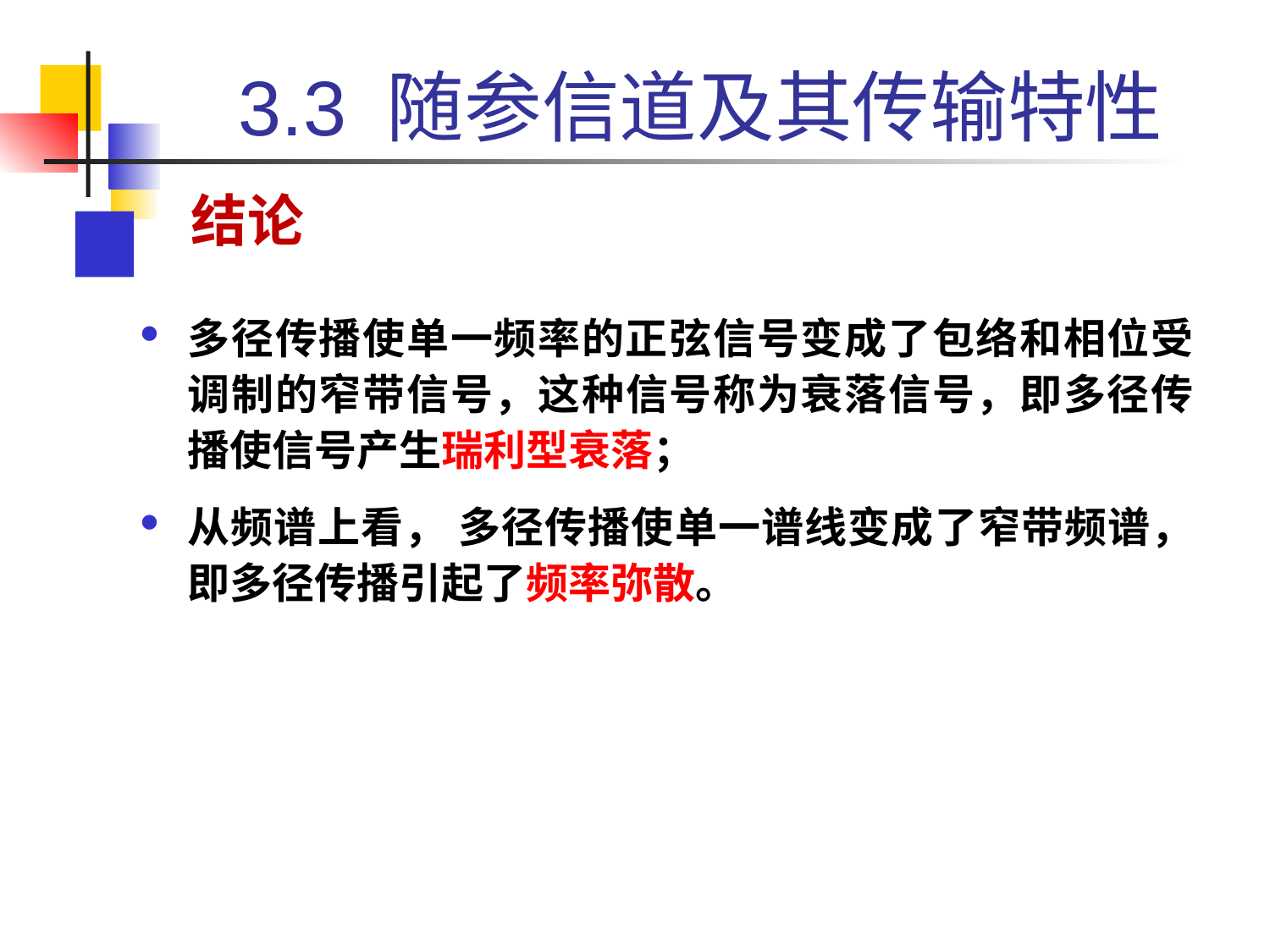

# 3.3 随参信道及其传输特性
结论
多径传播使单一频率的正弦信号变成了包络和相位受调制的窄带信号，这种信号称为衰落信号，即多径传播使信号产生瑞利型衰落；
从频谱上看， 多径传播使单一谱线变成了窄带频谱， 即多径传播引起了频率弥散。